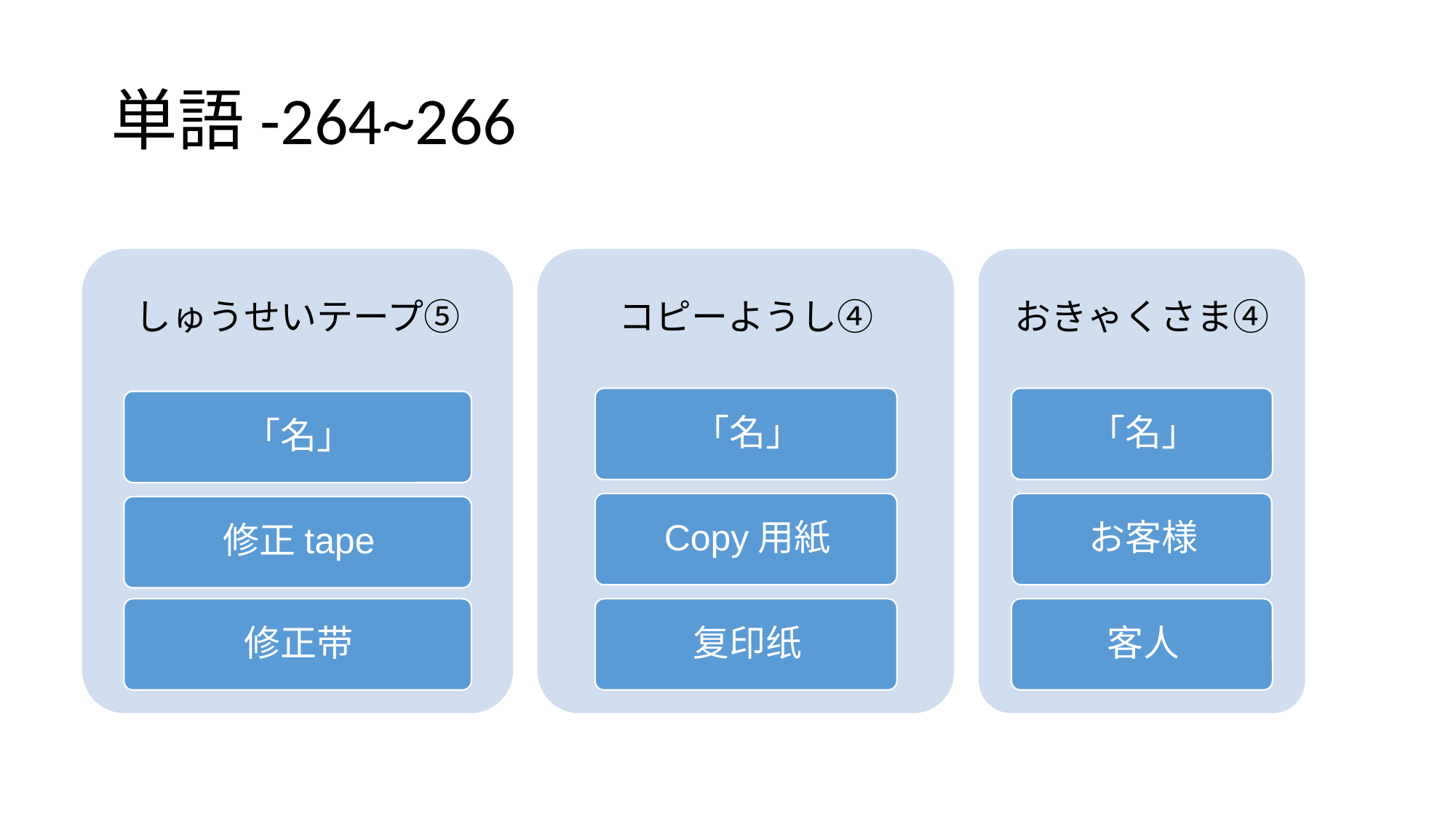

# 単語-264~266
しゅうせいテープ⑤
「名」
修正tape
修正带
コピーようし④
「名」
Copy用紙
复印纸
おきゃくさま④
「名」
お客様
客人